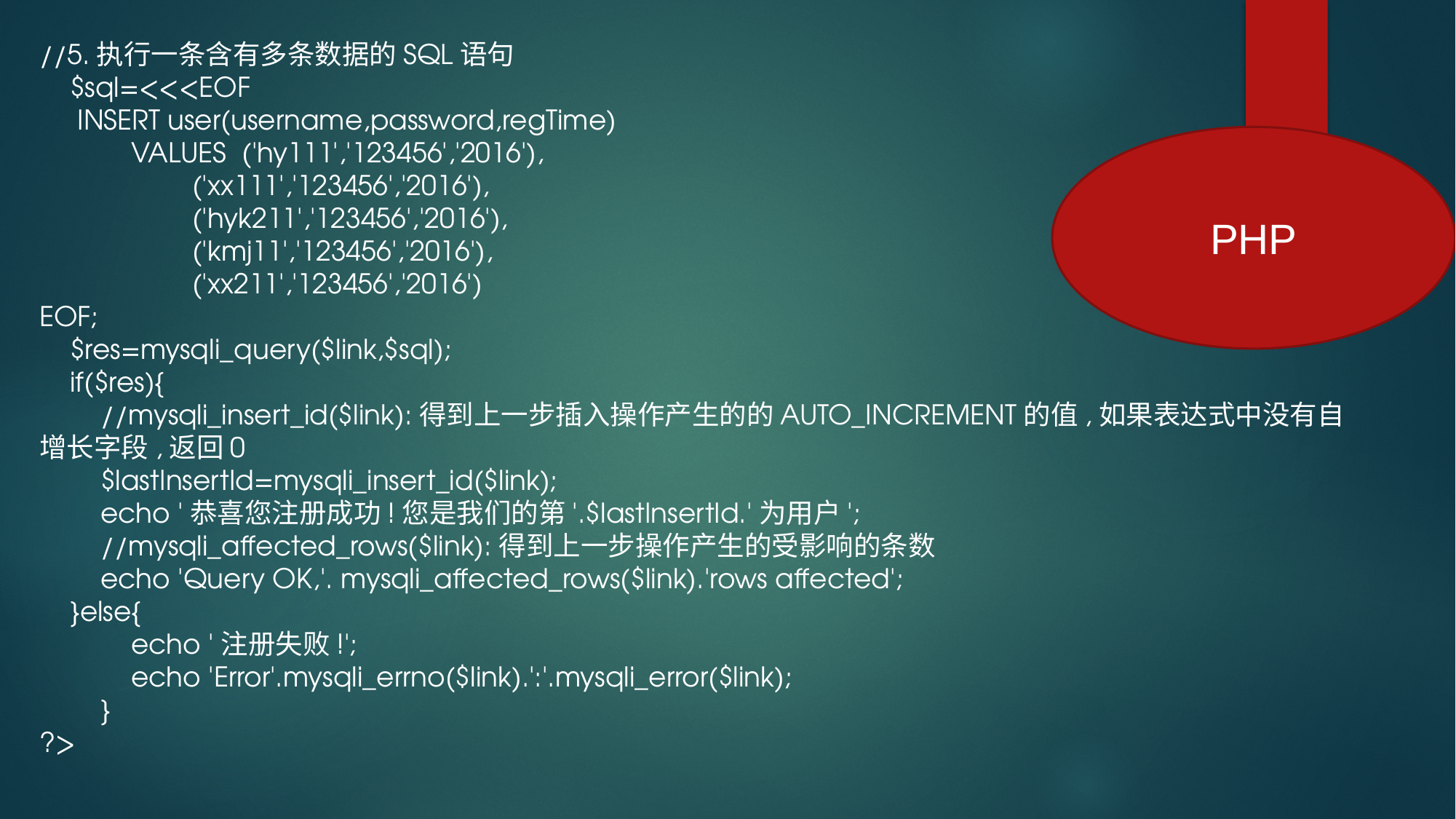

//5.执行一条含有多条数据的SQL语句
    $sql=<<<EOF
     INSERT user(username,password,regTime)
            VALUES  ('hy111','123456','2016'),
                    ('xx111','123456','2016'),
                    ('hyk211','123456','2016'),
                    ('kmj11','123456','2016'),
                    ('xx211','123456','2016')
EOF;
    $res=mysqli_query($link,$sql);
    if($res){
        //mysqli_insert_id($link):得到上一步插入操作产生的的AUTO_INCREMENT的值,如果表达式中没有自增长字段,返回0
        $lastInsertId=mysqli_insert_id($link);
        echo '恭喜您注册成功!您是我们的第'.$lastInsertId.'为用户';
        //mysqli_affected_rows($link):得到上一步操作产生的受影响的条数
        echo 'Query OK,'. mysqli_affected_rows($link).'rows affected';
    }else{
            echo '注册失败!';
            echo 'Error'.mysqli_errno($link).':'.mysqli_error($link);
        }
?>

PHP